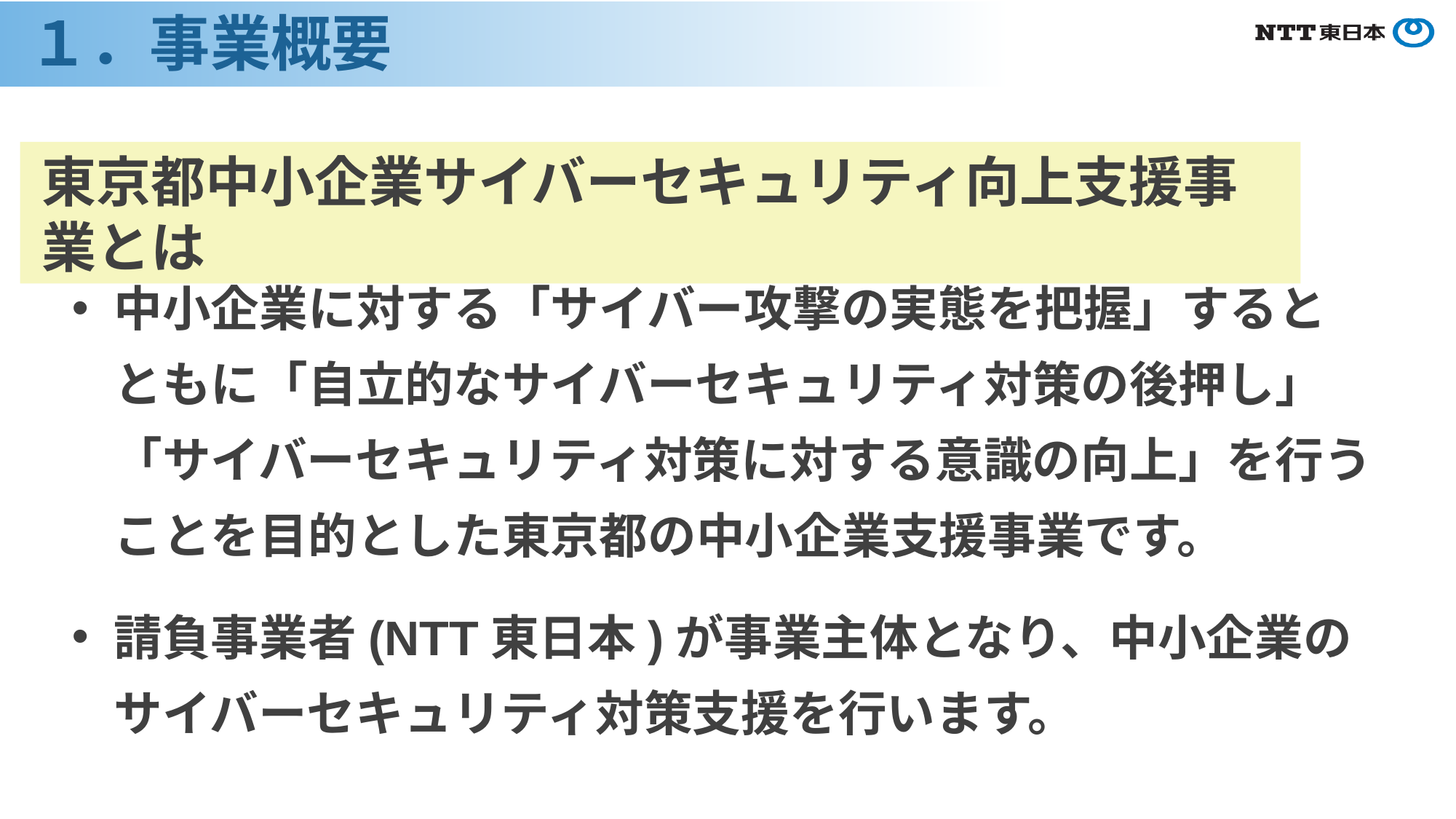

１．事業概要
東京都中小企業サイバーセキュリティ向上支援事業とは
中小企業に対する「サイバー攻撃の実態を把握」するとともに「自立的なサイバーセキュリティ対策の後押し」「サイバーセキュリティ対策に対する意識の向上」を行うことを目的とした東京都の中小企業支援事業です。

請負事業者(NTT東日本)が事業主体となり、中小企業のサイバーセキュリティ対策支援を行います。